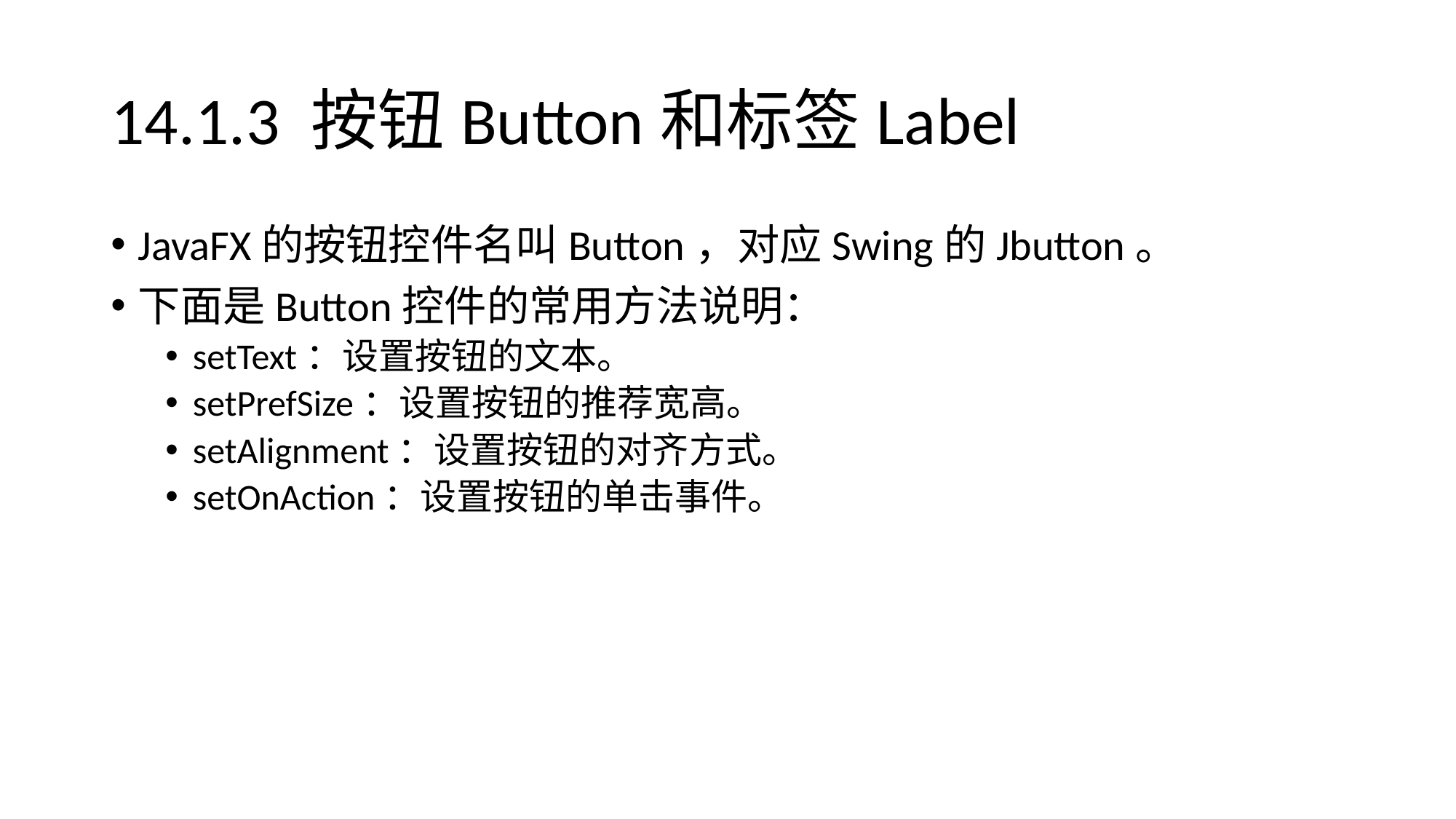

# 14.1.3 按钮Button和标签Label
JavaFX的按钮控件名叫Button，对应Swing的Jbutton。
下面是Button控件的常用方法说明：
setText：设置按钮的文本。
setPrefSize：设置按钮的推荐宽高。
setAlignment：设置按钮的对齐方式。
setOnAction：设置按钮的单击事件。